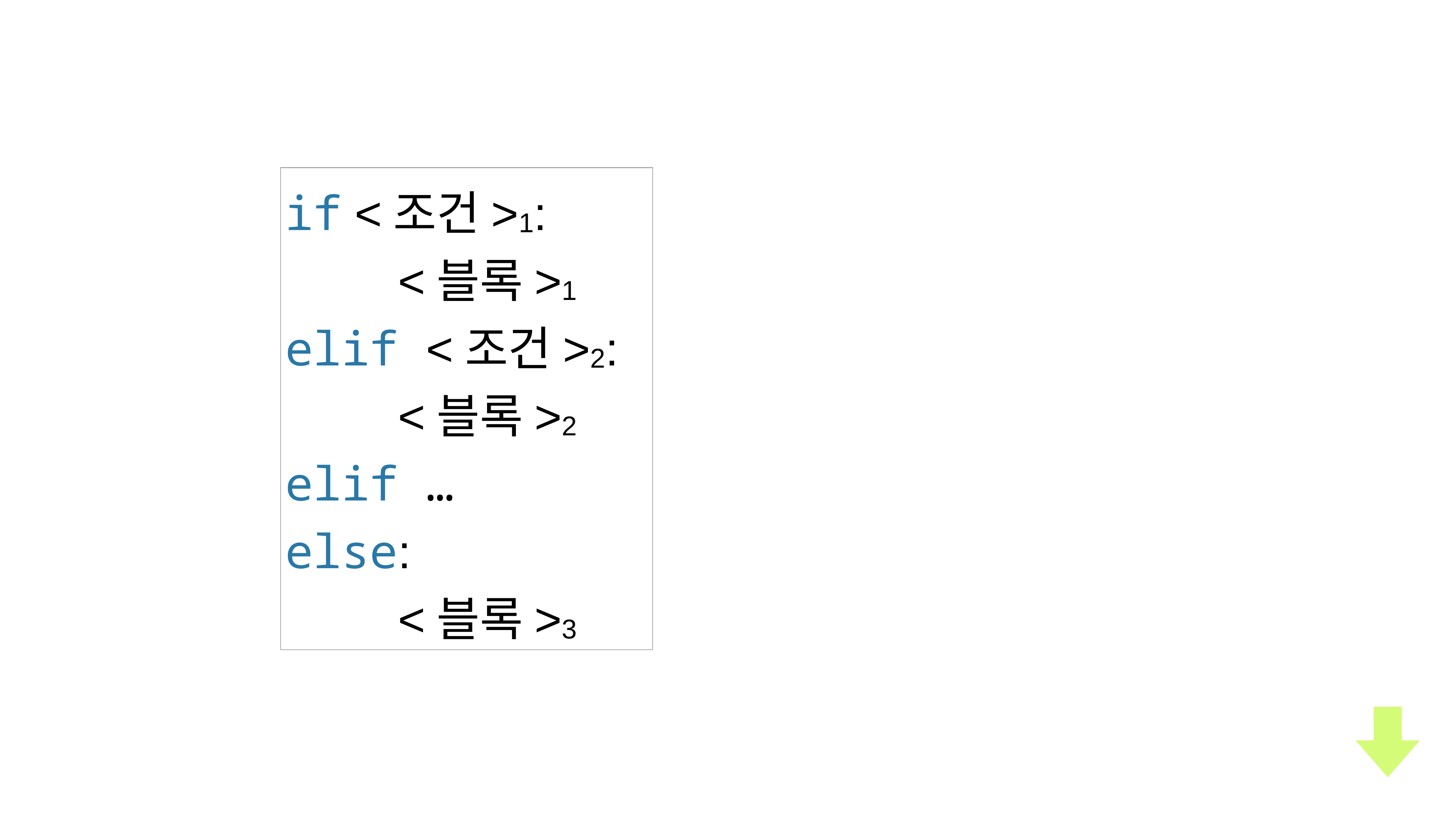

if <조건>1:
    <블록>1
elif <조건>2:
    <블록>2
elif …
else:
    <블록>3